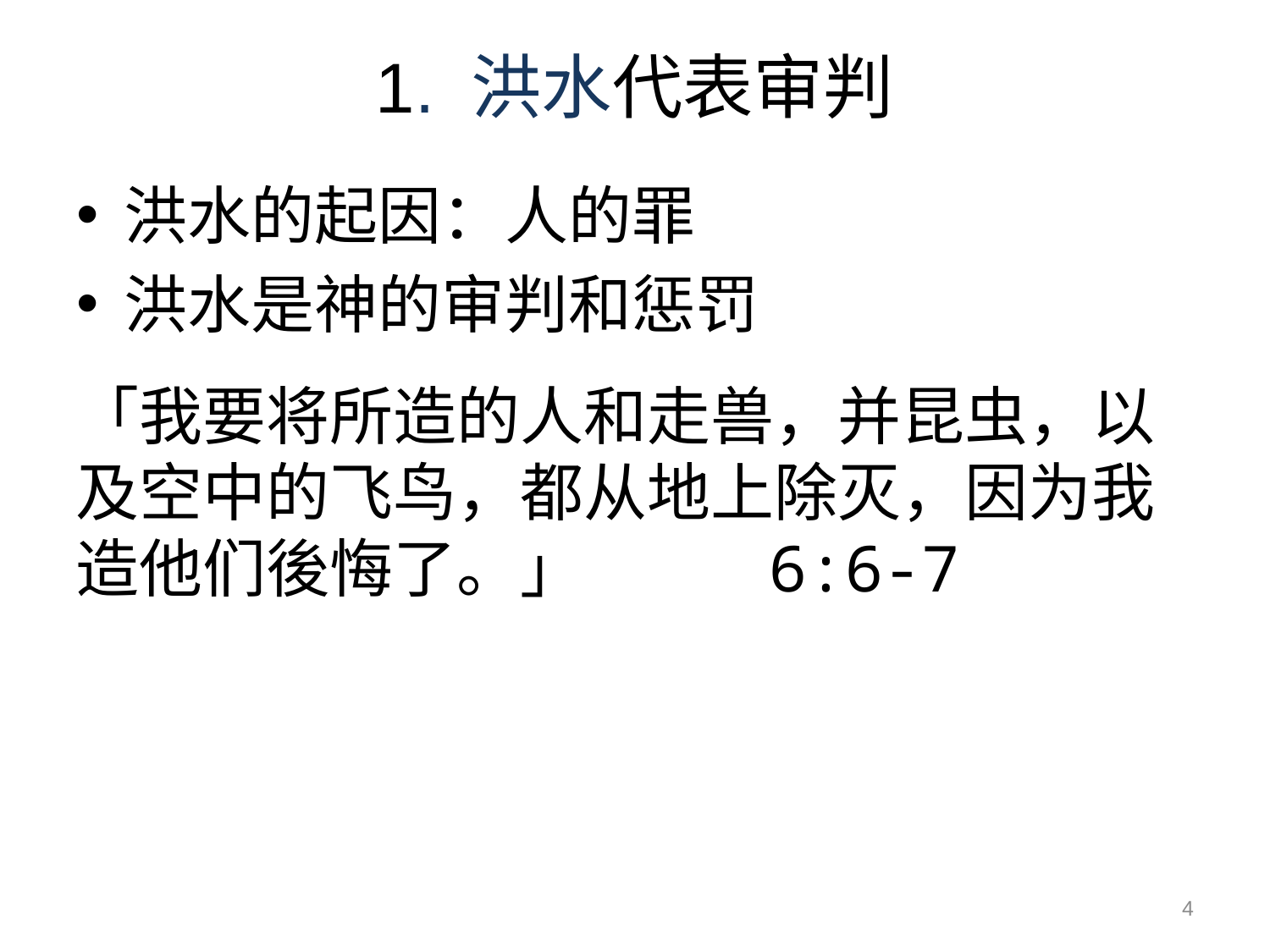

# 1. 洪水代表审判
洪水的起因：人的罪
洪水是神的审判和惩罚
「我要将所造的人和走兽，并昆虫，以及空中的飞鸟，都从地上除灭，因为我造他们後悔了。」            6:6-7
4